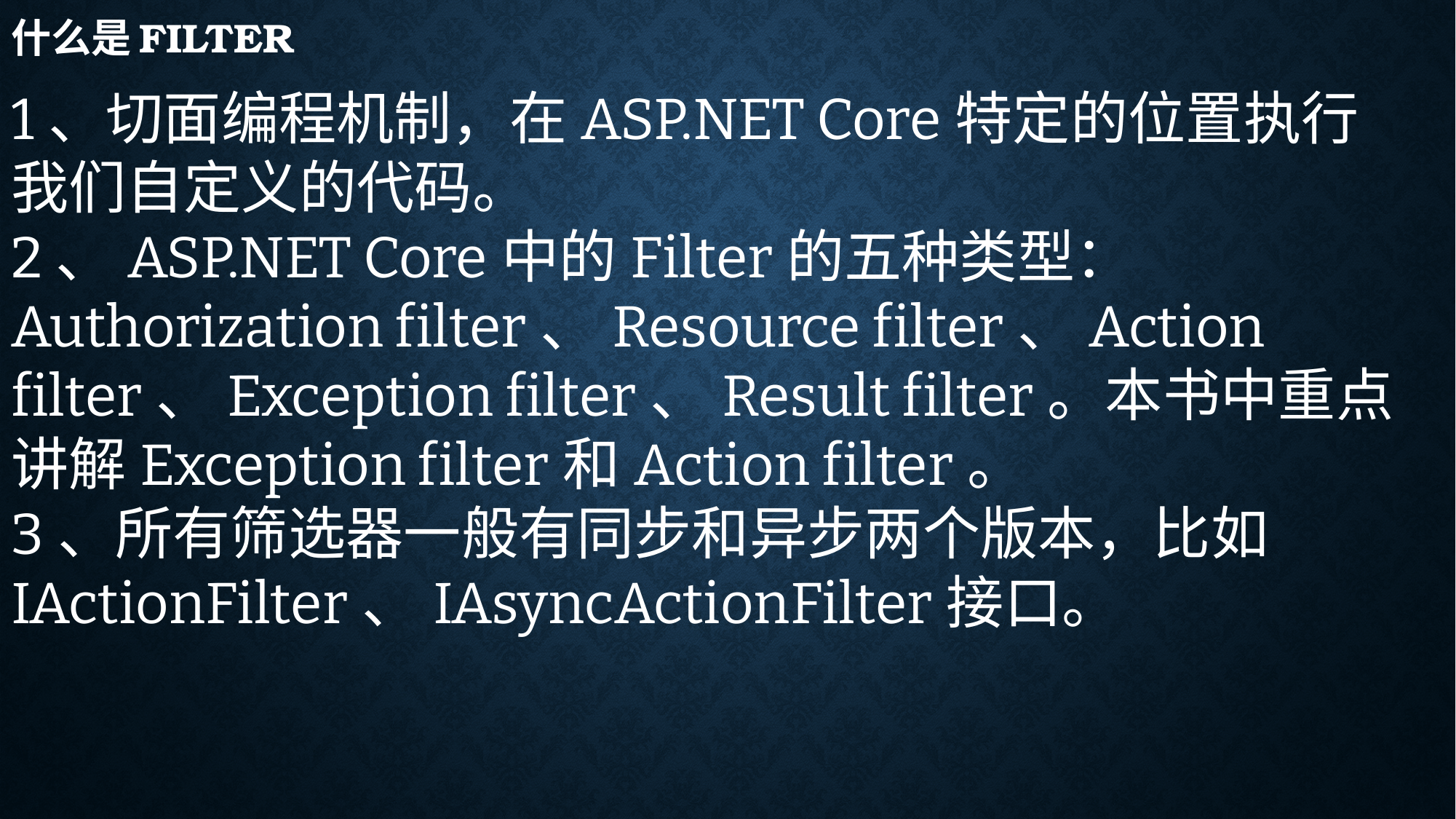

# 什么是Filter
1、切面编程机制，在ASP.NET Core特定的位置执行我们自定义的代码。
2、ASP.NET Core中的Filter的五种类型：Authorization filter、Resource filter、Action filter、Exception filter、Result filter。本书中重点讲解Exception filter和Action filter。
3、所有筛选器一般有同步和异步两个版本，比如IActionFilter、IAsyncActionFilter接口。